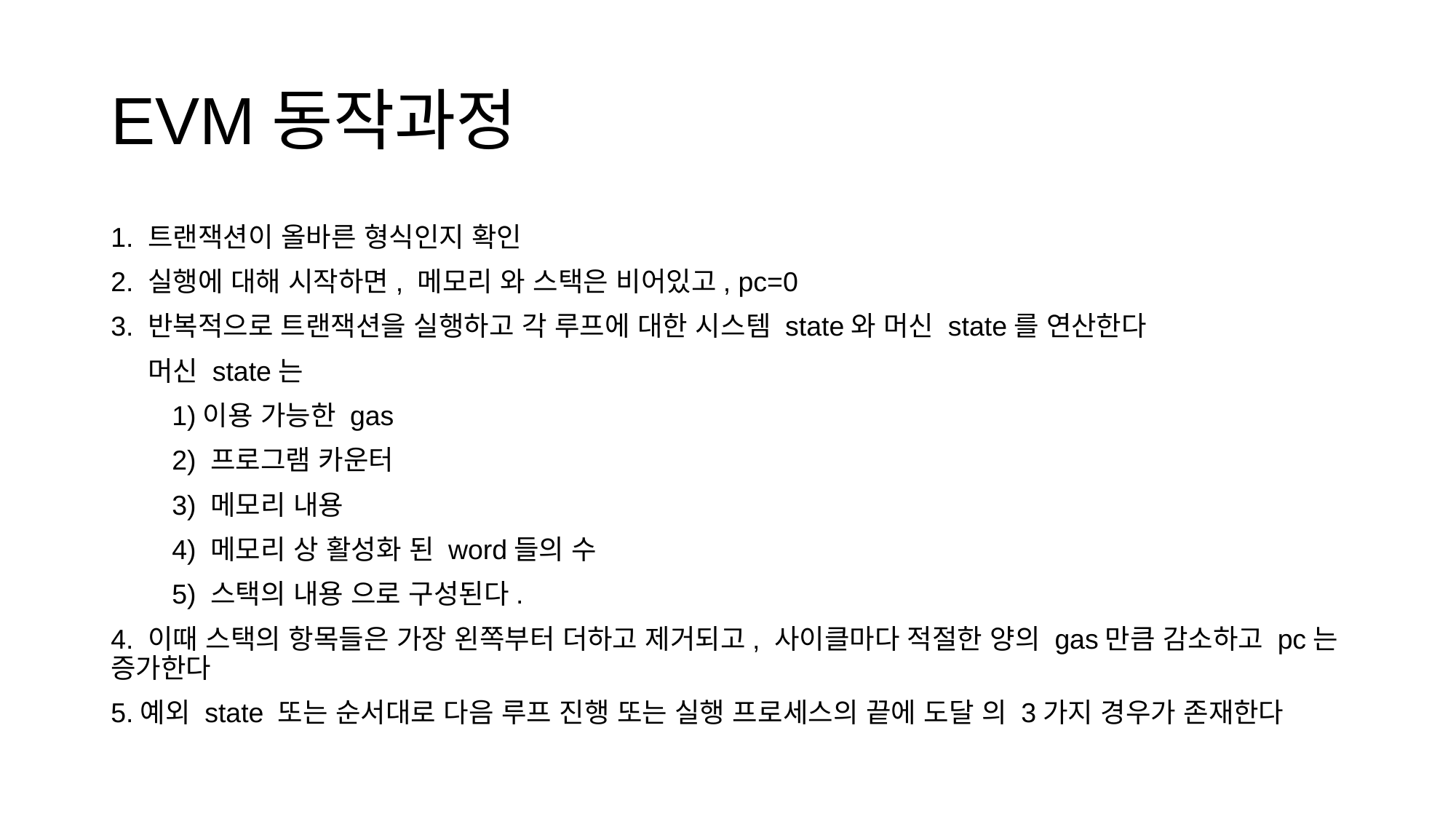

# EVM동작과정
1. 트랜잭션이 올바른 형식인지 확인
2. 실행에 대해 시작하면, 메모리 와 스택은 비어있고, pc=0
3. 반복적으로 트랜잭션을 실행하고 각 루프에 대한 시스템 state와 머신 state를 연산한다
    머신 state는
        1)이용 가능한 gas
        2) 프로그램 카운터
        3) 메모리 내용
        4) 메모리 상 활성화 된 word들의 수
        5) 스택의 내용 으로 구성된다.
4. 이때 스택의 항목들은 가장 왼쪽부터 더하고 제거되고, 사이클마다 적절한 양의 gas만큼 감소하고 pc는 증가한다
5.예외 state 또는 순서대로 다음 루프 진행 또는 실행 프로세스의 끝에 도달 의 3가지 경우가 존재한다